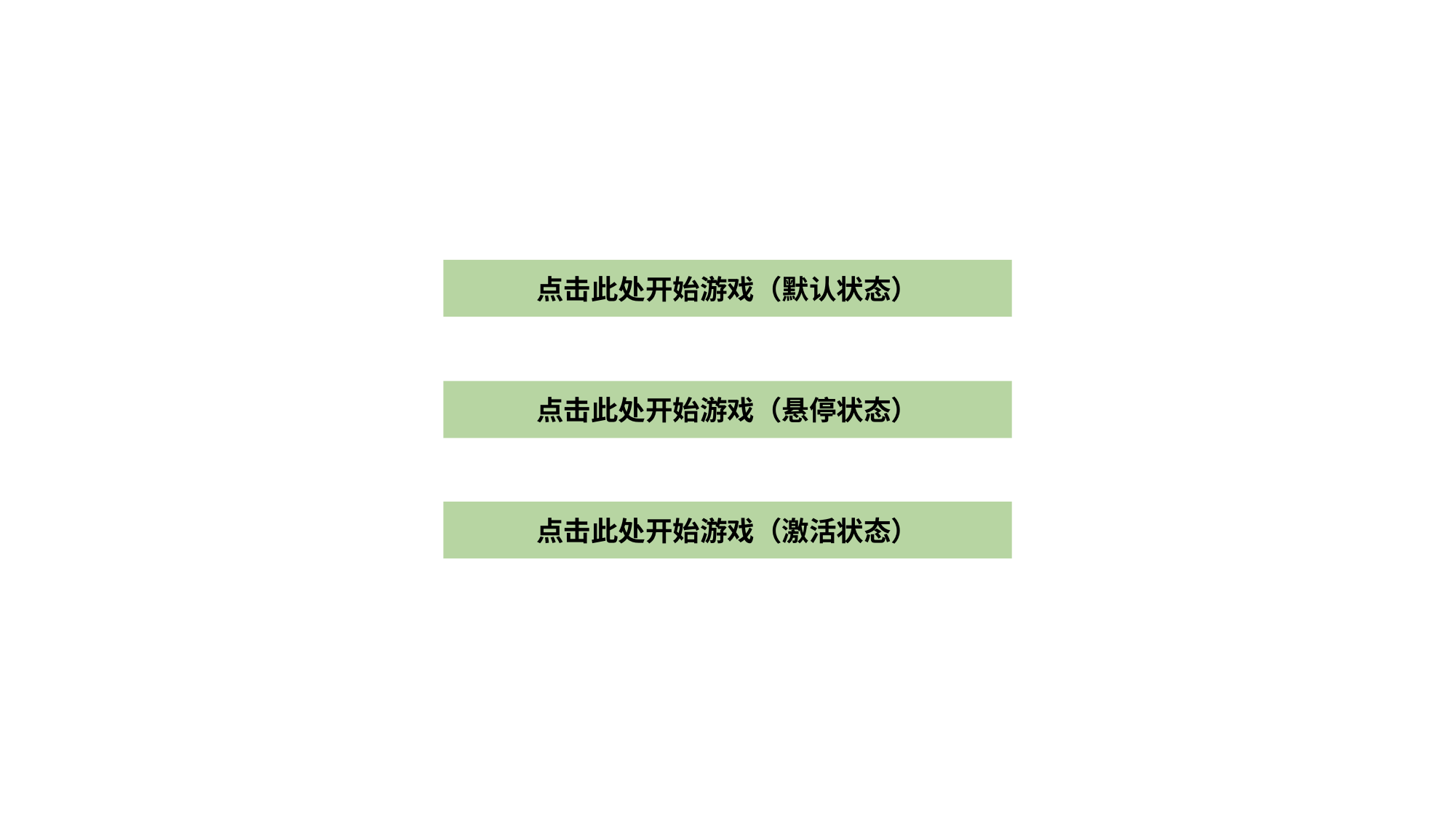

点击此处开始游戏（默认状态）
点击此处开始游戏（悬停状态）
点击此处开始游戏（激活状态）